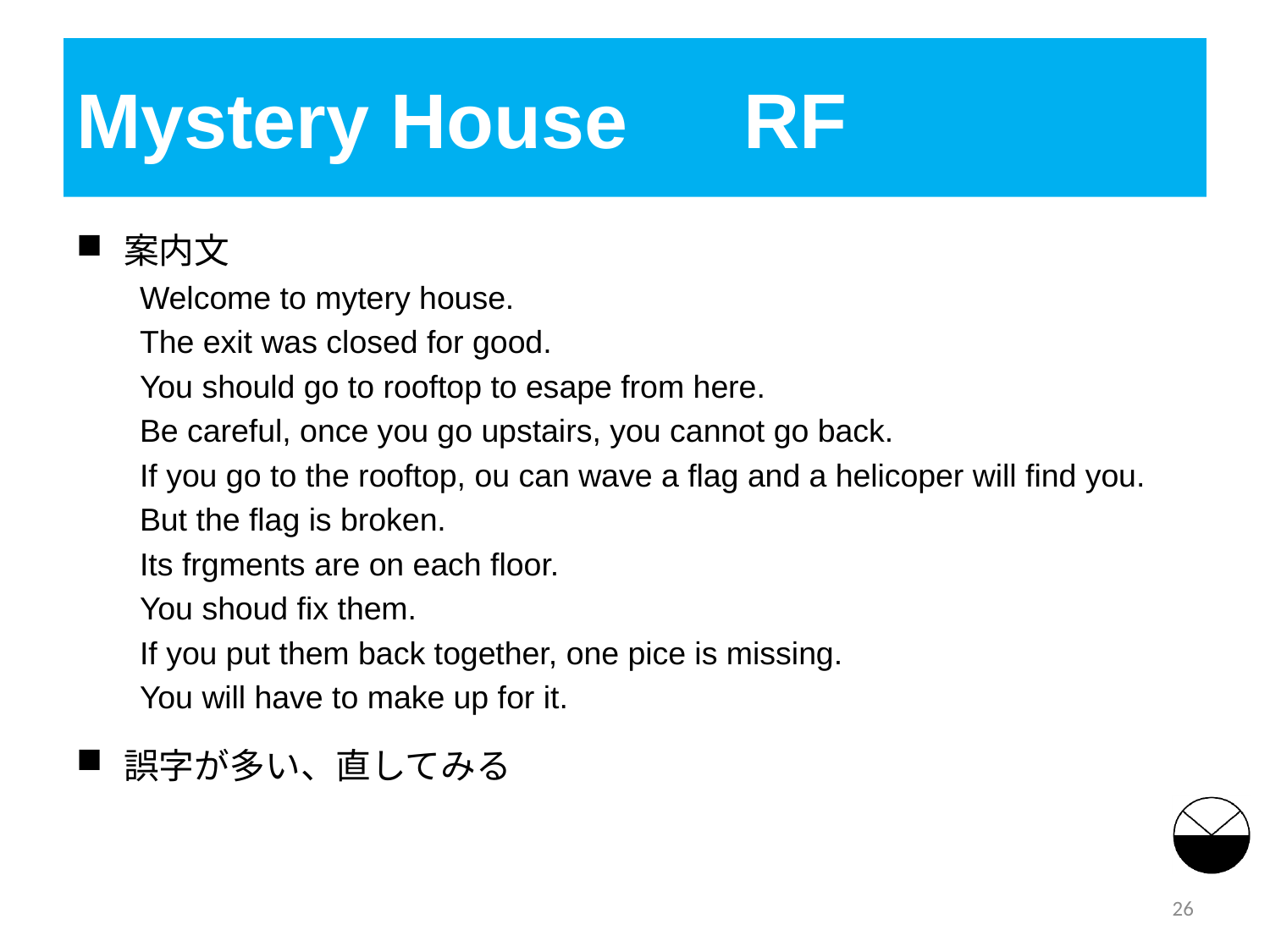

# Mystery House　RF
案内文
Welcome to mytery house.
The exit was closed for good.
You should go to rooftop to esape from here.
Be careful, once you go upstairs, you cannot go back.
If you go to the rooftop, ou can wave a flag and a helicoper will find you.
But the flag is broken.
Its frgments are on each floor.
You shoud fix them.
If you put them back together, one pice is missing.
You will have to make up for it.
誤字が多い、直してみる

26